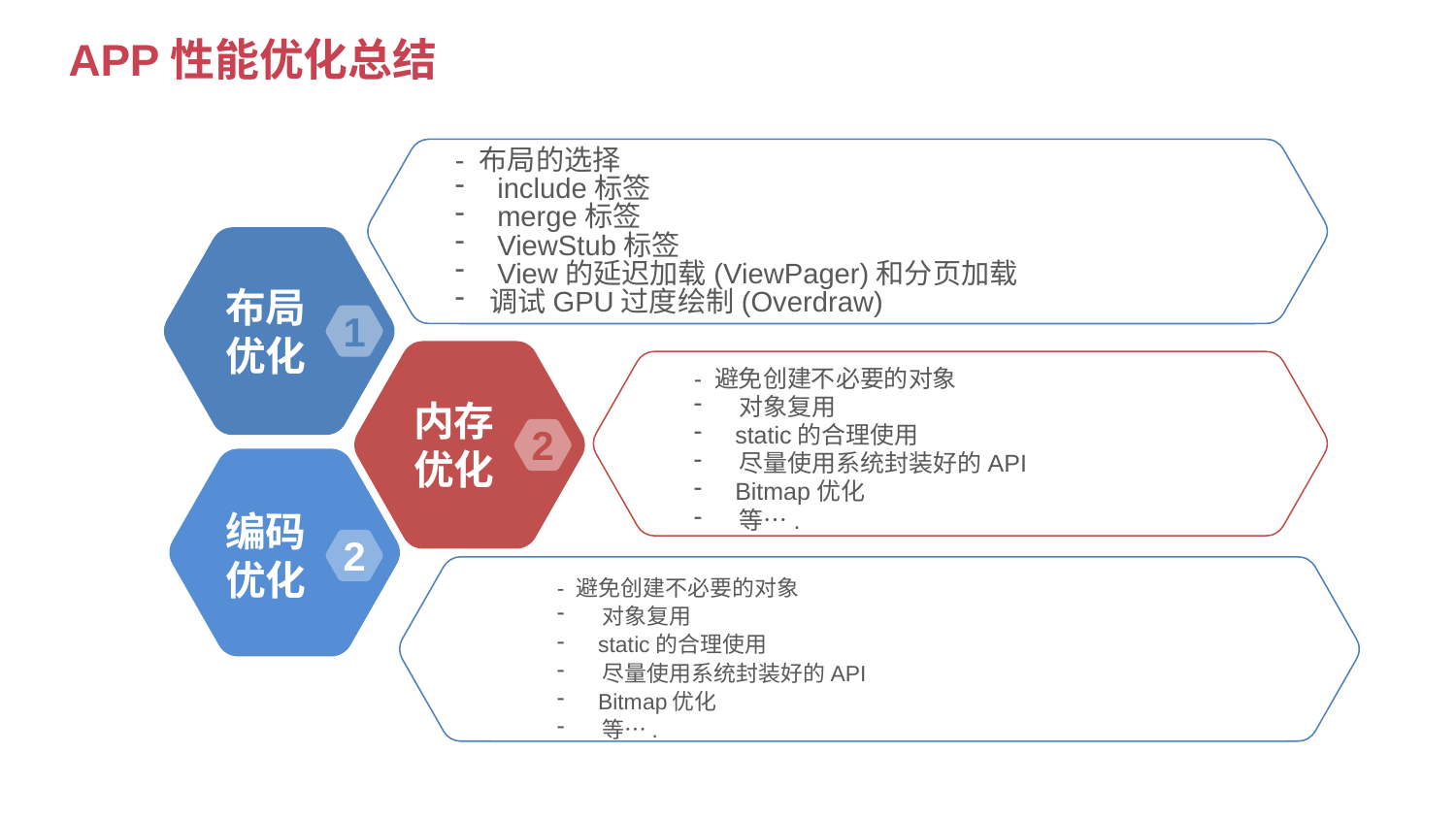

APP性能优化总结

- 布局的选择
 include标签
 merge标签
 ViewStub标签
 View的延迟加载(ViewPager)和分页加载
调试GPU过度绘制(Overdraw)

布局优化

1

- 避免创建不必要的对象
 对象复用
 static的合理使用
 尽量使用系统封装好的API
 Bitmap优化
 等….
内存优化

2

编码优化

2

- 避免创建不必要的对象
 对象复用
 static的合理使用
 尽量使用系统封装好的API
 Bitmap优化
 等….